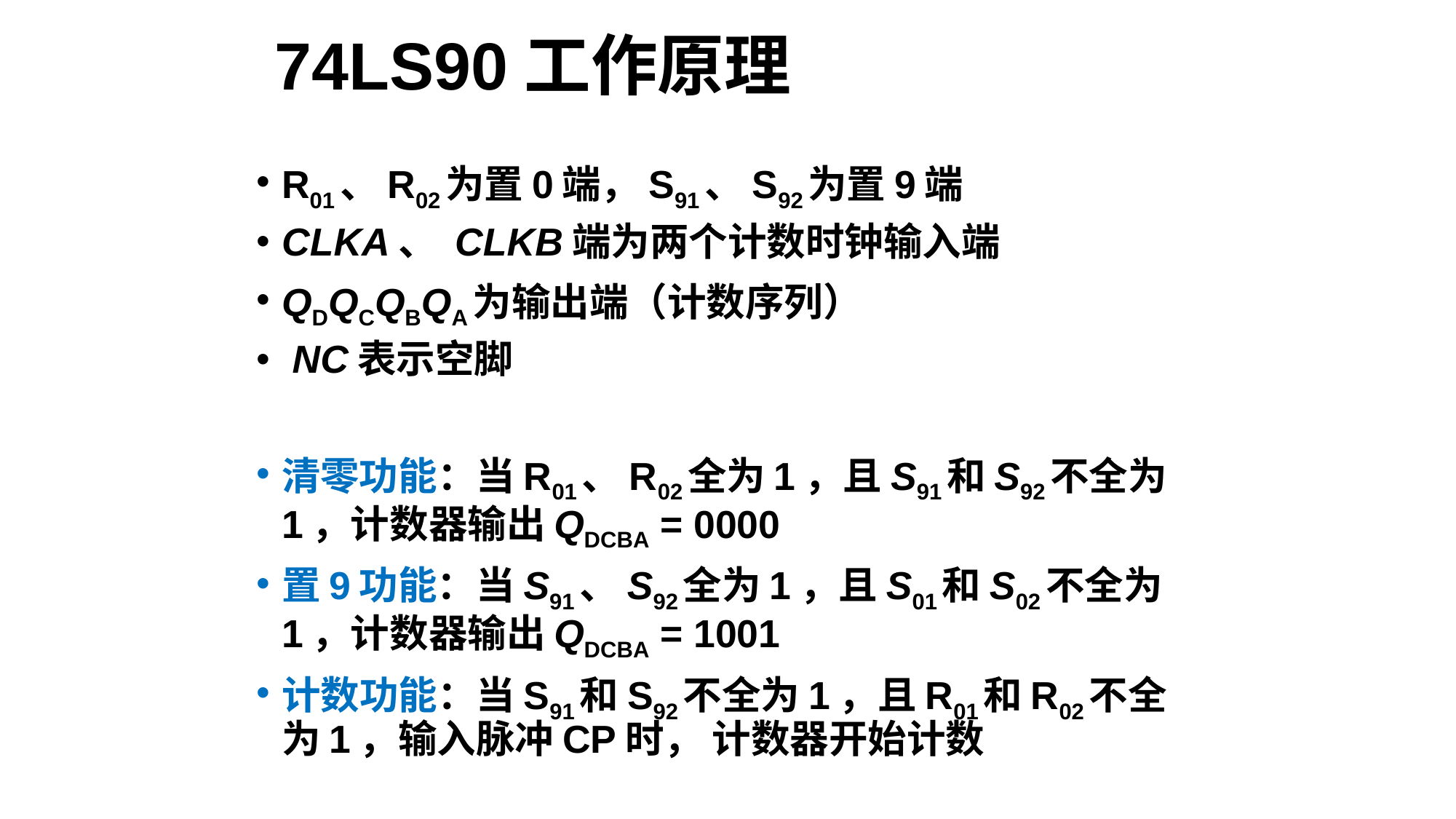

# 74LS90工作原理
R01、R02为置0端，S91、S92为置9端
CLKA、 CLKB端为两个计数时钟输入端
QDQCQBQA为输出端（计数序列）
 NC表示空脚

清零功能：当R01、R02全为1，且S91和S92不全为1，计数器输出QDCBA = 0000
置9功能：当S91、S92全为1，且S01和S02不全为1，计数器输出QDCBA = 1001
计数功能：当S91和S92不全为1，且R01和R02不全为1，输入脉冲CP时， 计数器开始计数